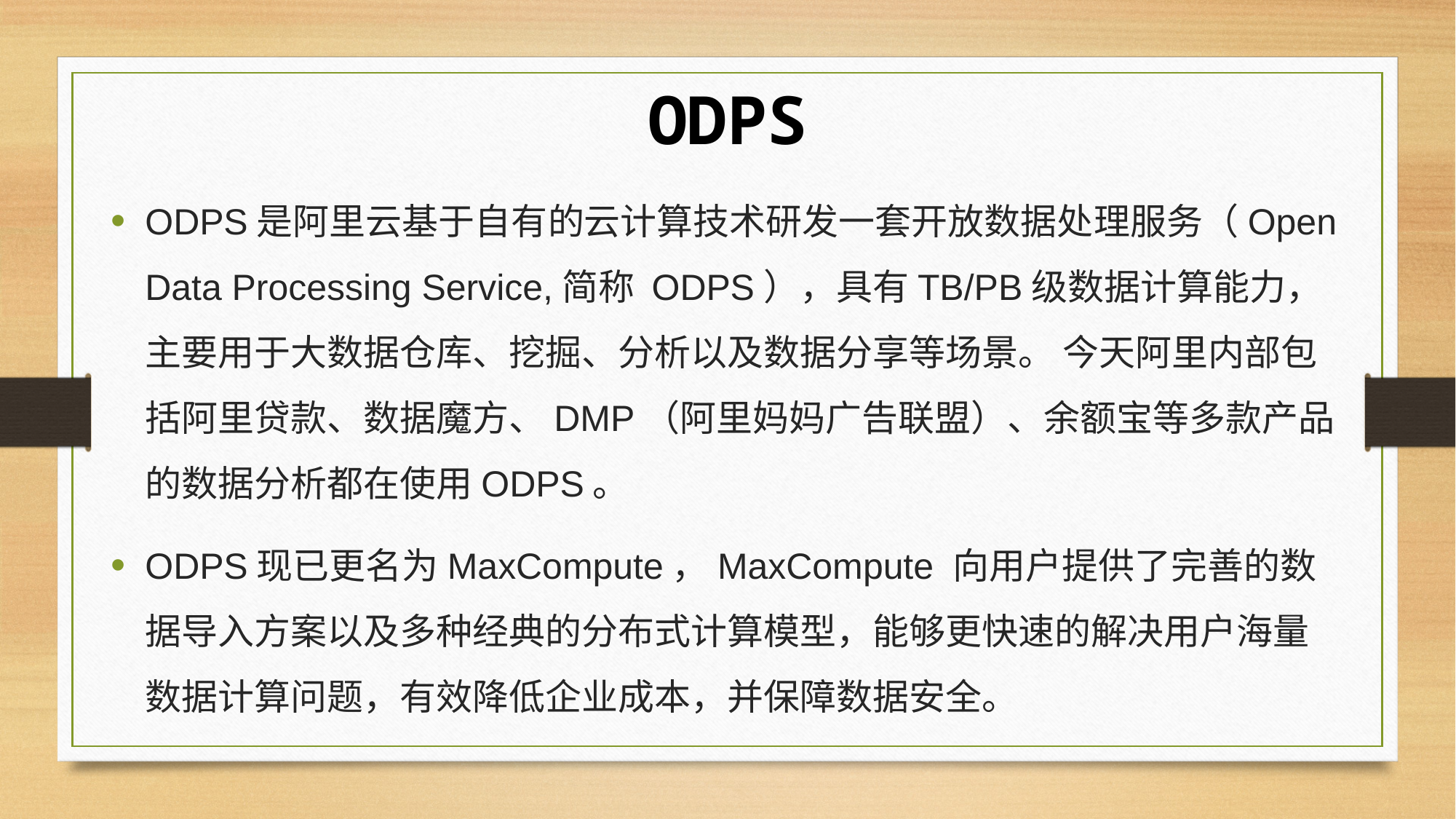

# ODPS
ODPS是阿里云基于自有的云计算技术研发一套开放数据处理服务（Open Data Processing Service,简称 ODPS），具有TB/PB级数据计算能力，主要用于大数据仓库、挖掘、分析以及数据分享等场景。 今天阿里内部包括阿里贷款、数据魔方、DMP（阿里妈妈广告联盟）、余额宝等多款产品的数据分析都在使用ODPS。
ODPS现已更名为MaxCompute，MaxCompute 向用户提供了完善的数据导入方案以及多种经典的分布式计算模型，能够更快速的解决用户海量数据计算问题，有效降低企业成本，并保障数据安全。